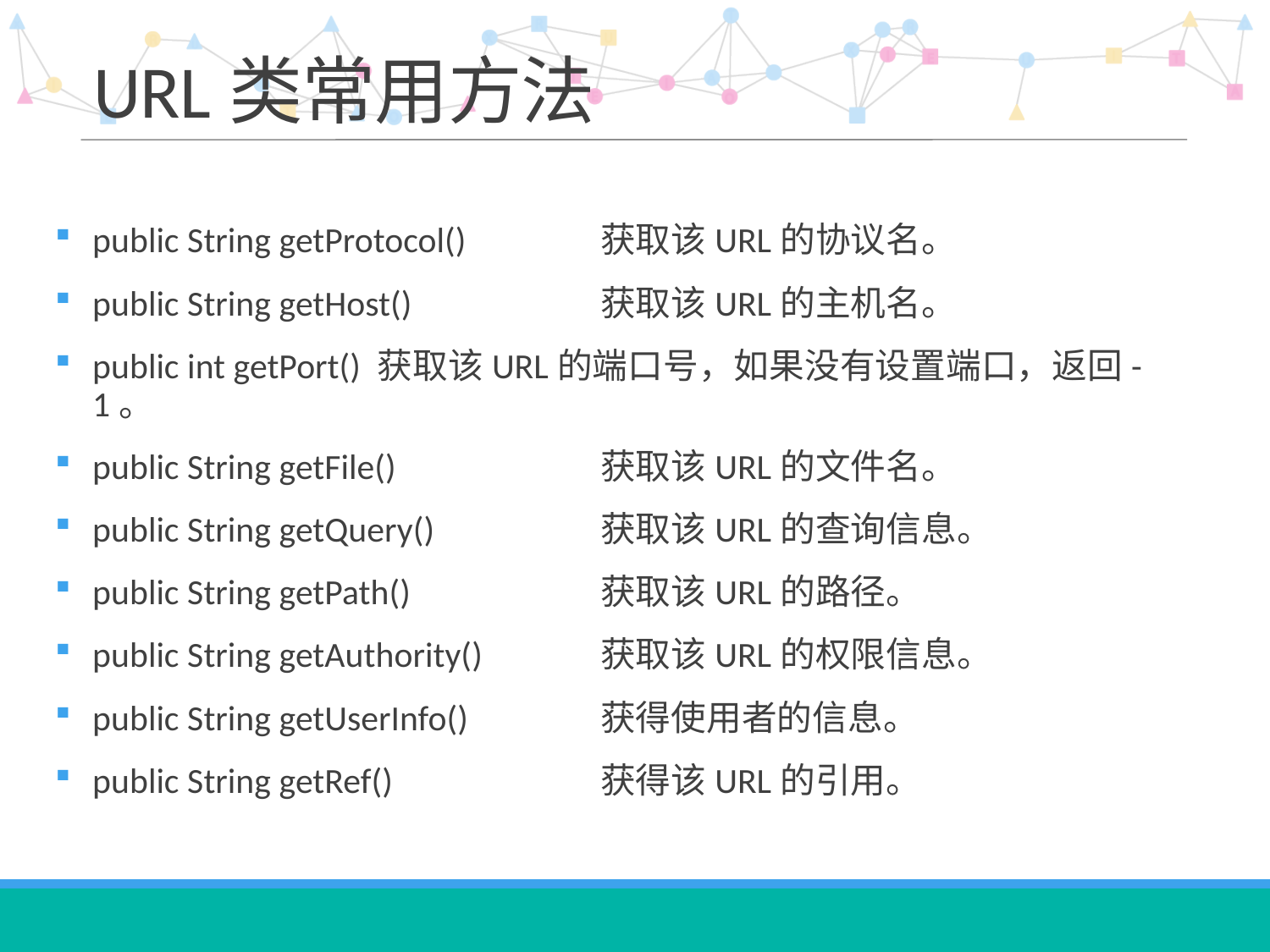

# URL类常用方法
public String getProtocol() 	获取该URL的协议名。
public String getHost() 		获取该URL的主机名。
public int getPort() 获取该URL的端口号，如果没有设置端口，返回-1。
public String getFile() 		获取该URL的文件名。
public String getQuery() 		获取该URL的查询信息。
public String getPath() 		获取该URL的路径。
public String getAuthority() 	获取该URL的权限信息。
public String getUserInfo() 	获得使用者的信息。
public String getRef() 		获得该URL的引用。